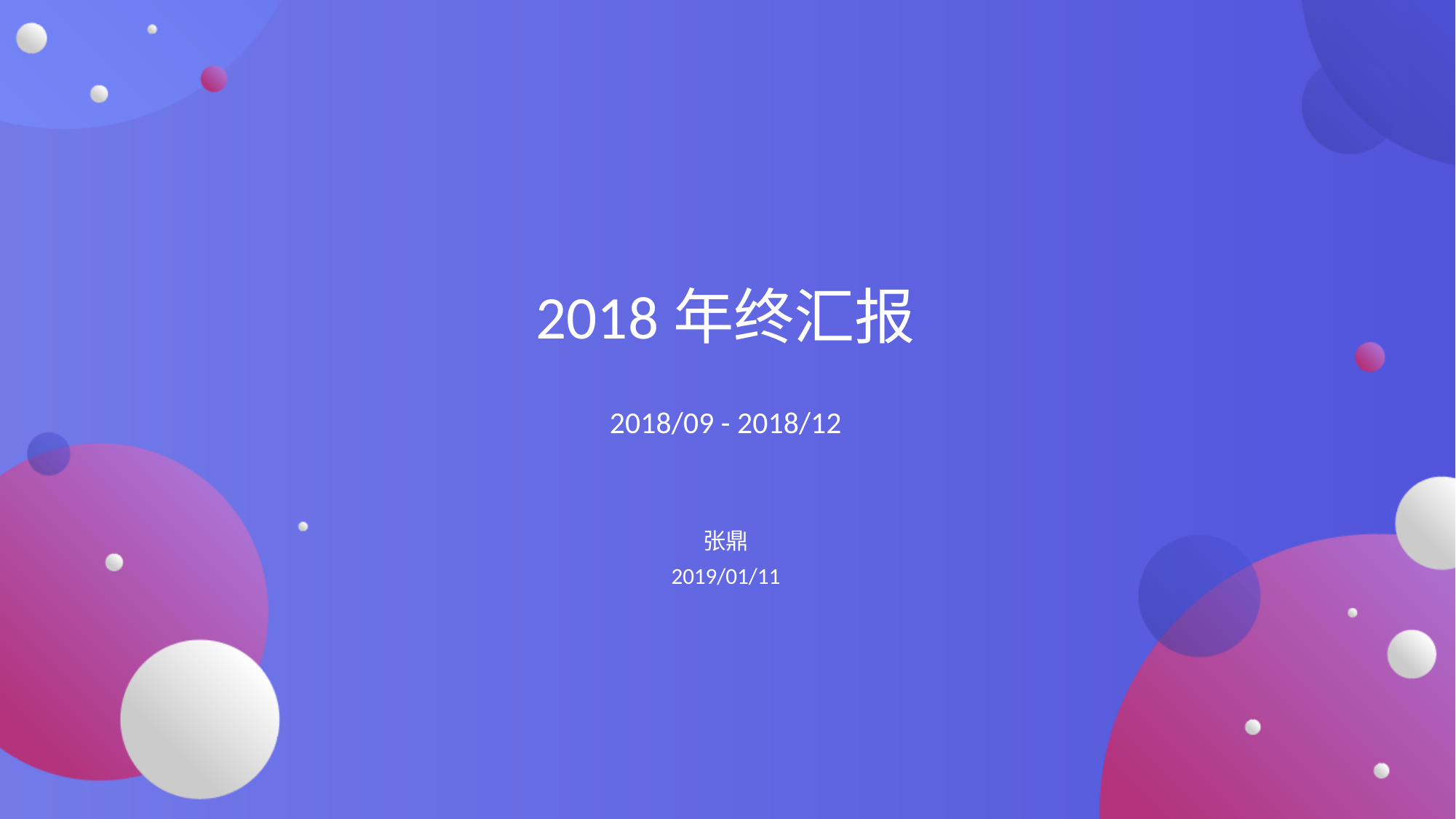

# 2018年终汇报
2018/09 - 2018/12
张鼎
2019/01/11